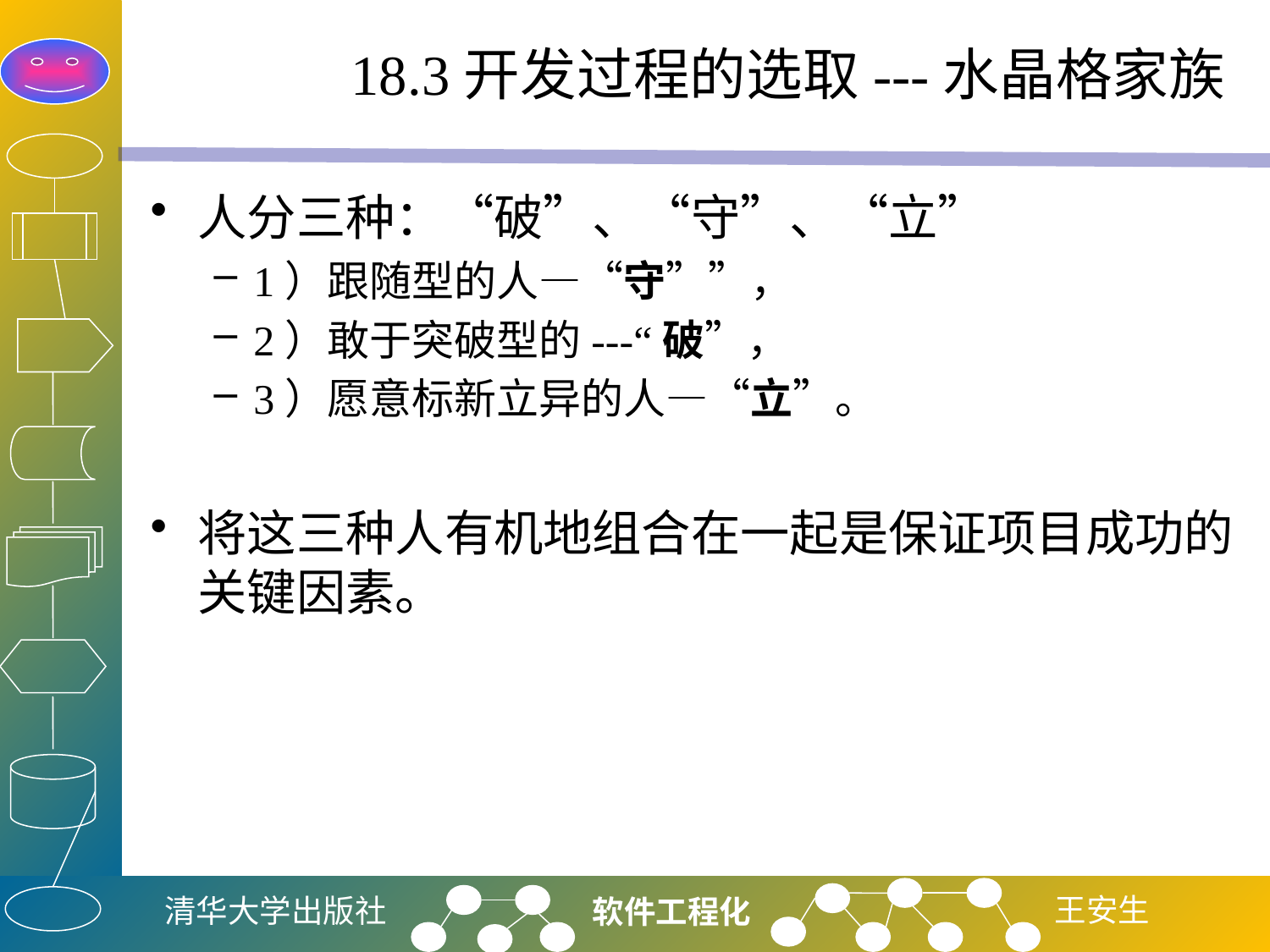

# 18.3开发过程的选取---水晶格家族
人分三种：“破”、“守”、“立”
1）跟随型的人—“守””，
2）敢于突破型的---“破”，
3）愿意标新立异的人—“立”。

将这三种人有机地组合在一起是保证项目成功的关键因素。